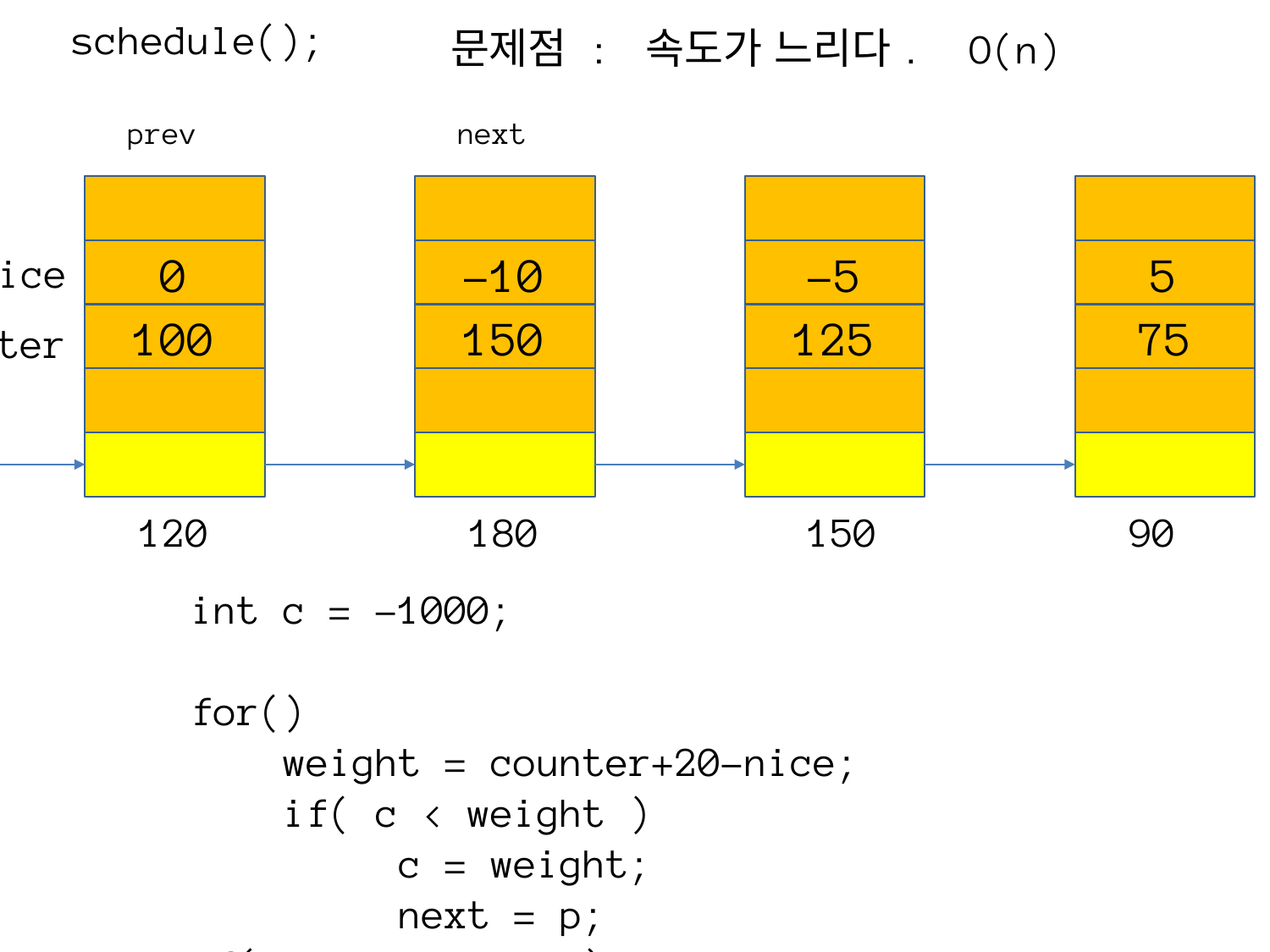

schedule();
문제점 : 속도가 느리다.  O(n)
prev
next

nice
0
-10
-5
5
100
150
125
75
counter

run_queue_head

120
180
150
90
int c = -1000;

for()
    weight = counter+20-nice;
    if( c < weight )
         c = weight;
         next = p;
if( prev != next )
    context_switch( prev, next );